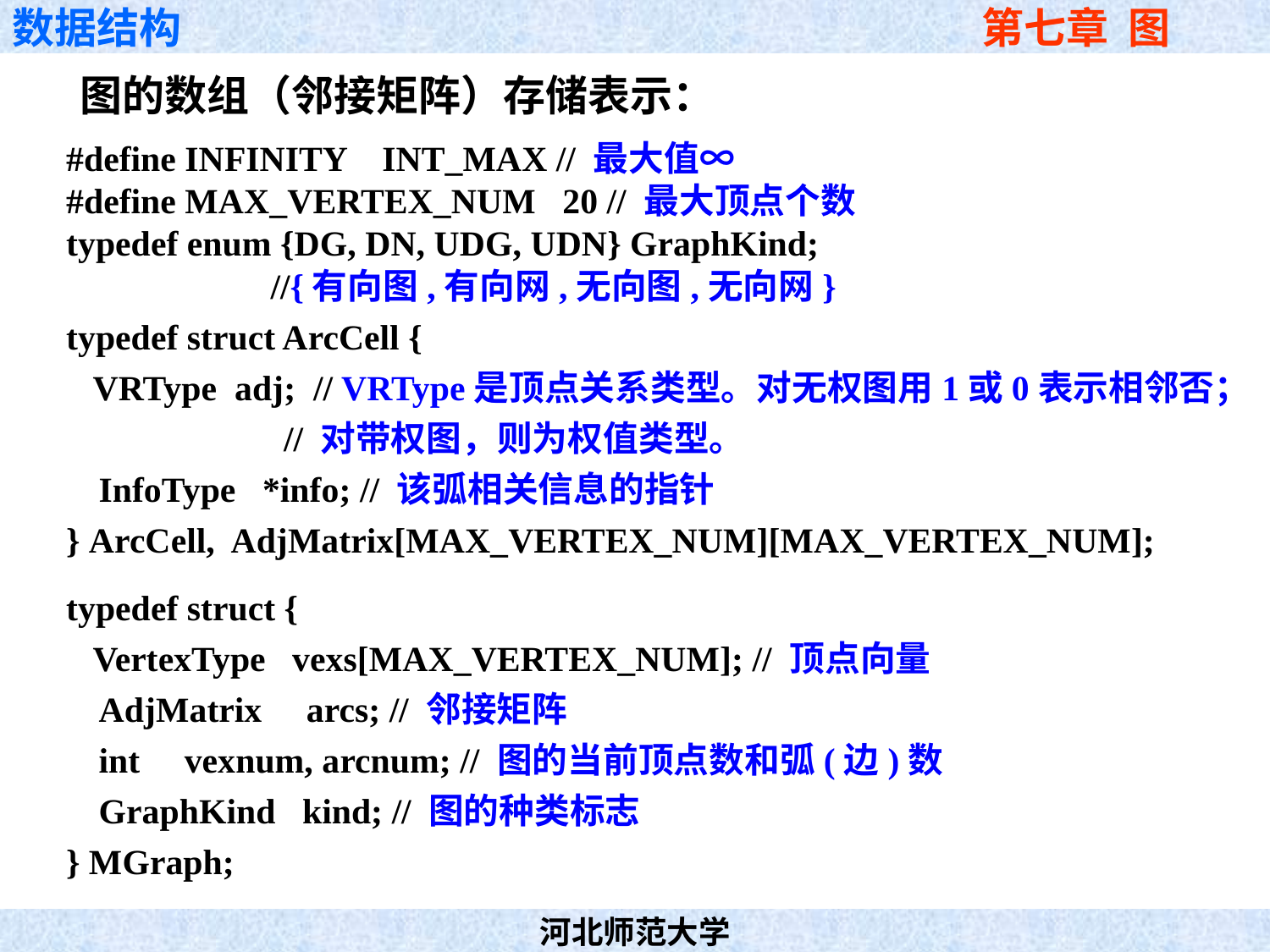

图的数组（邻接矩阵）存储表示：
#define INFINITY    INT_MAX // 最大值∞
#define MAX_VERTEX_NUM   20 // 最大顶点个数
typedef enum {DG, DN, UDG, UDN} GraphKind;
                       //{有向图,有向网,无向图,无向网}
typedef struct ArcCell {
   VRType  adj;  // VRType是顶点关系类型。对无权图用1或0表示相邻否；
                          // 对带权图，则为权值类型。
   InfoType   *info; // 该弧相关信息的指针
} ArcCell,  AdjMatrix[MAX_VERTEX_NUM][MAX_VERTEX_NUM];
typedef struct {
   VertexType   vexs[MAX_VERTEX_NUM]; // 顶点向量
   AdjMatrix     arcs; // 邻接矩阵
   int     vexnum, arcnum; // 图的当前顶点数和弧(边)数
   GraphKind   kind; // 图的种类标志
} MGraph;